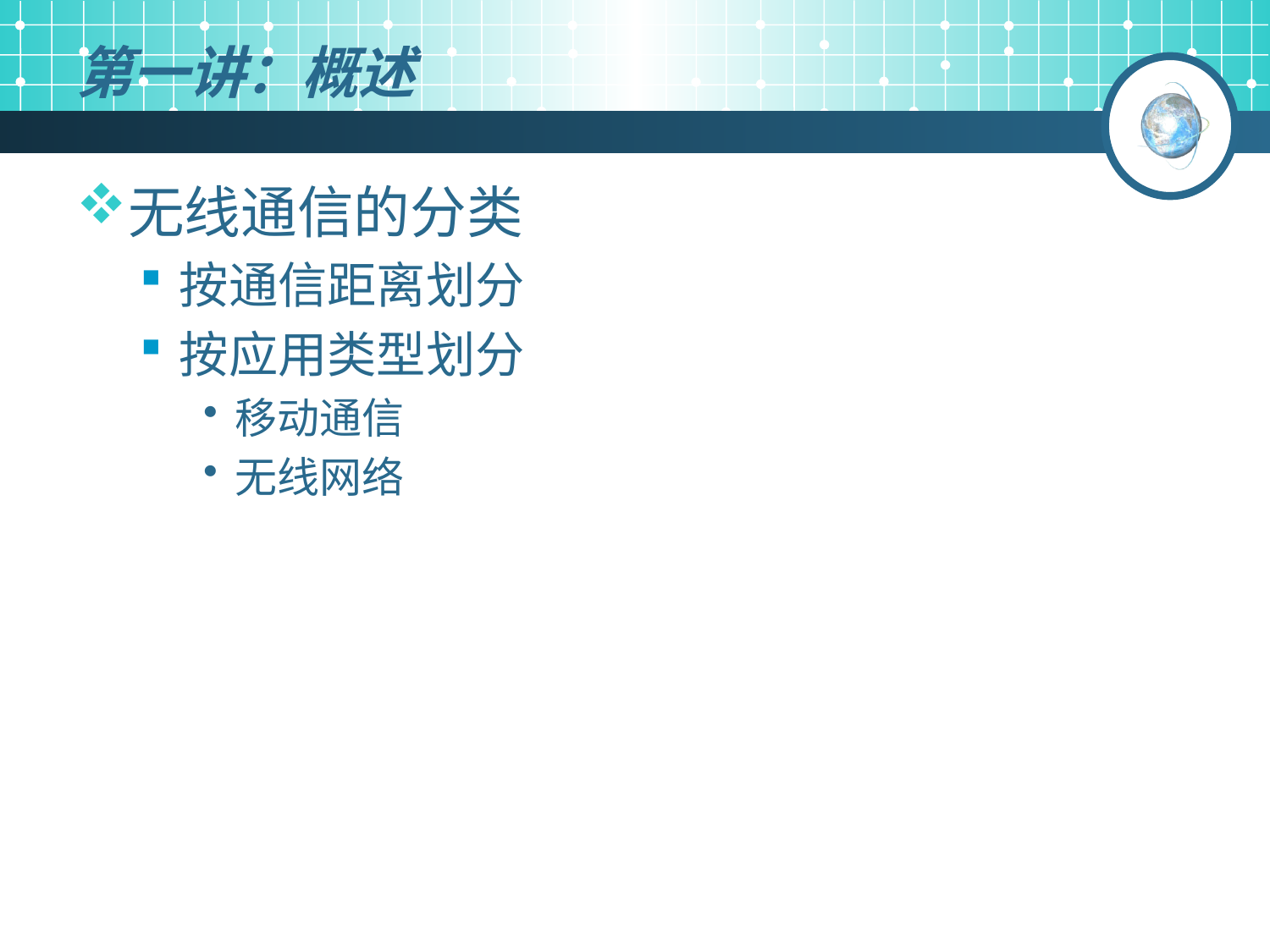

# 第一讲：概述
无线通信的分类
按通信距离划分
按应用类型划分
移动通信
无线网络